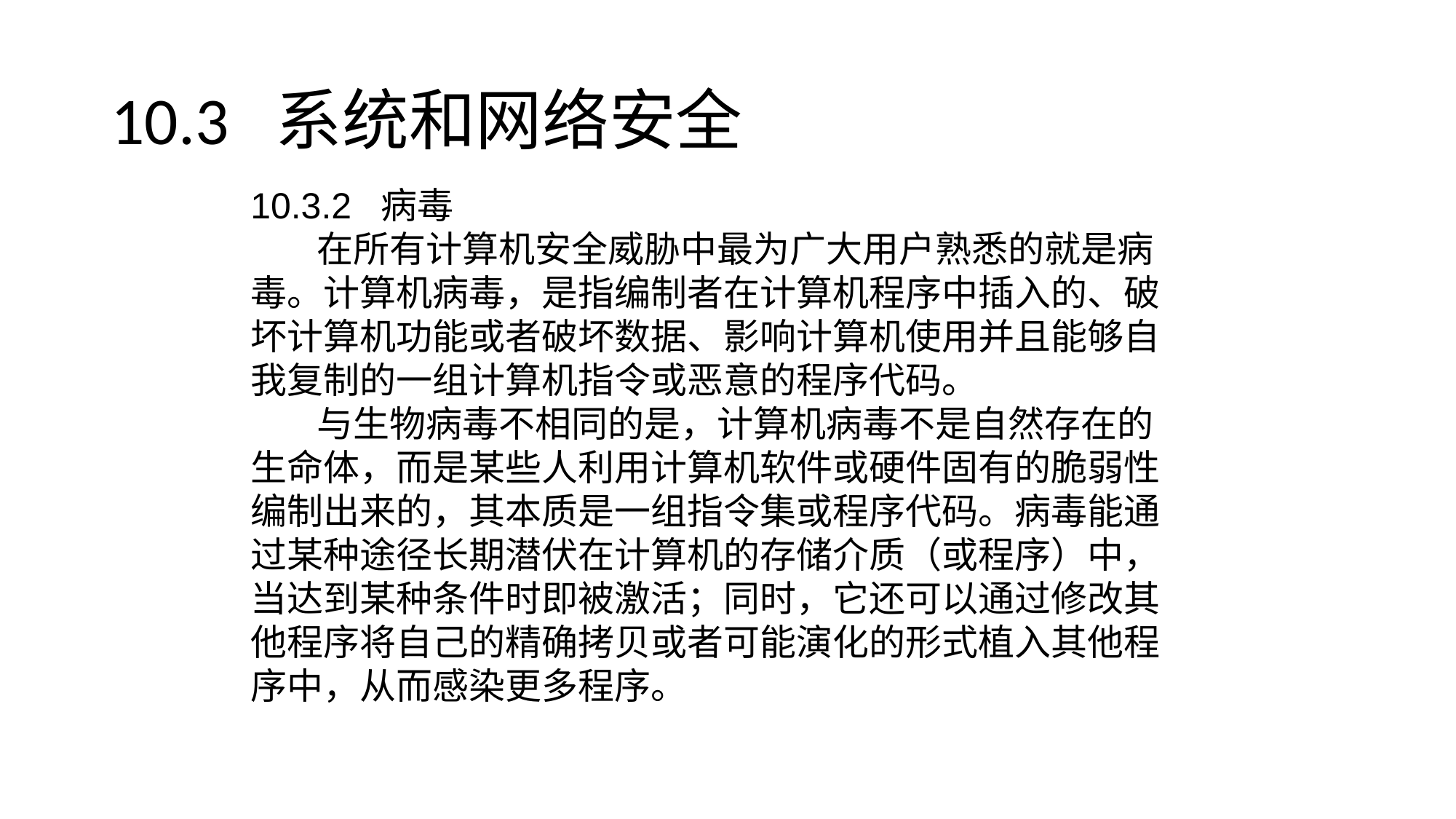

10.3  系统和网络安全
10.3.2  病毒
       在所有计算机安全威胁中最为广大用户熟悉的就是病毒。计算机病毒，是指编制者在计算机程序中插入的、破坏计算机功能或者破坏数据、影响计算机使用并且能够自我复制的一组计算机指令或恶意的程序代码。
       与生物病毒不相同的是，计算机病毒不是自然存在的生命体，而是某些人利用计算机软件或硬件固有的脆弱性编制出来的，其本质是一组指令集或程序代码。病毒能通过某种途径长期潜伏在计算机的存储介质（或程序）中，当达到某种条件时即被激活；同时，它还可以通过修改其他程序将自己的精确拷贝或者可能演化的形式植入其他程序中，从而感染更多程序。
5